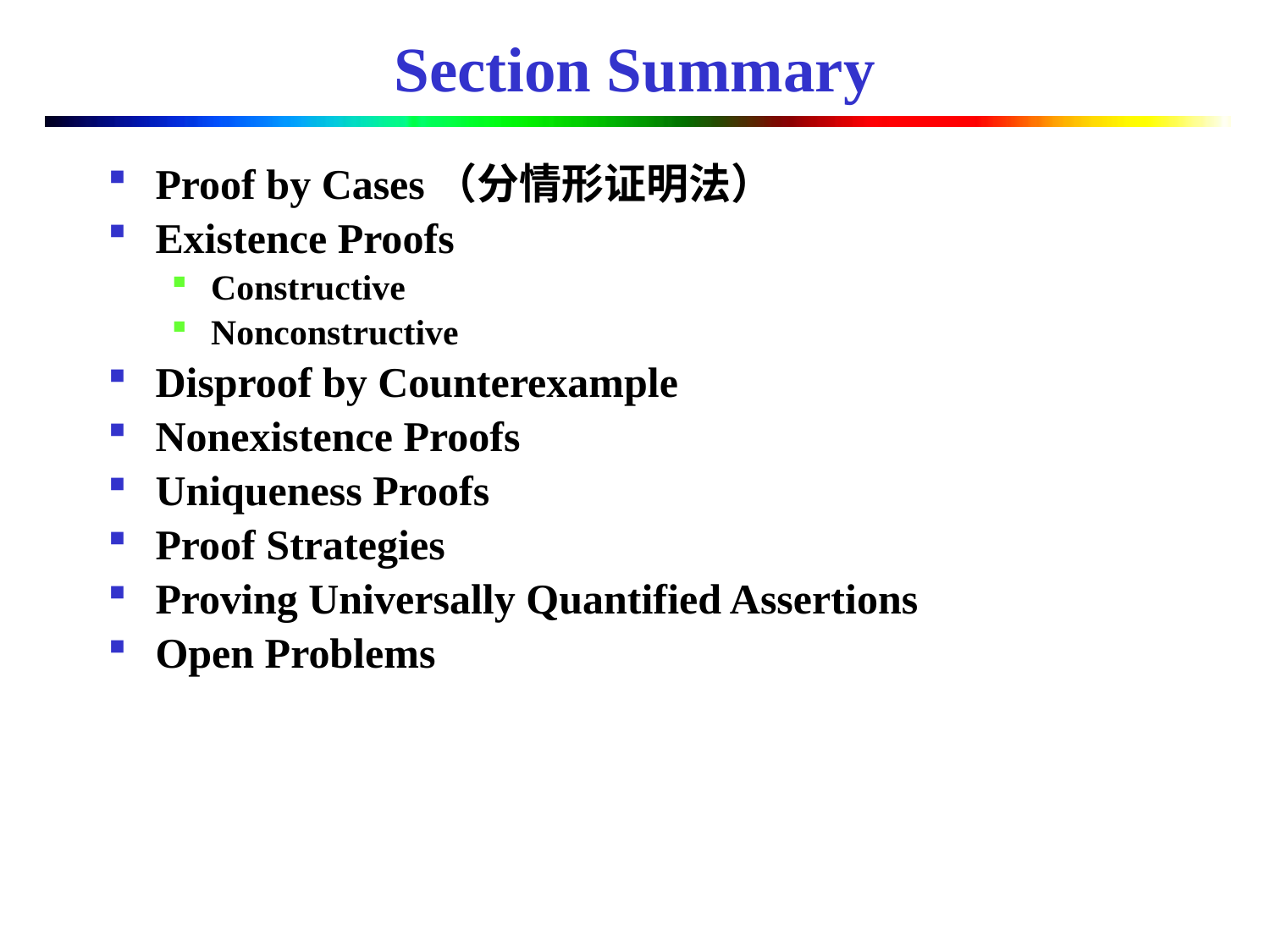

# Section Summary
Proof by Cases（分情形证明法）
Existence Proofs
Constructive
Nonconstructive
Disproof by Counterexample
Nonexistence Proofs
Uniqueness Proofs
Proof Strategies
Proving Universally Quantified Assertions
Open Problems